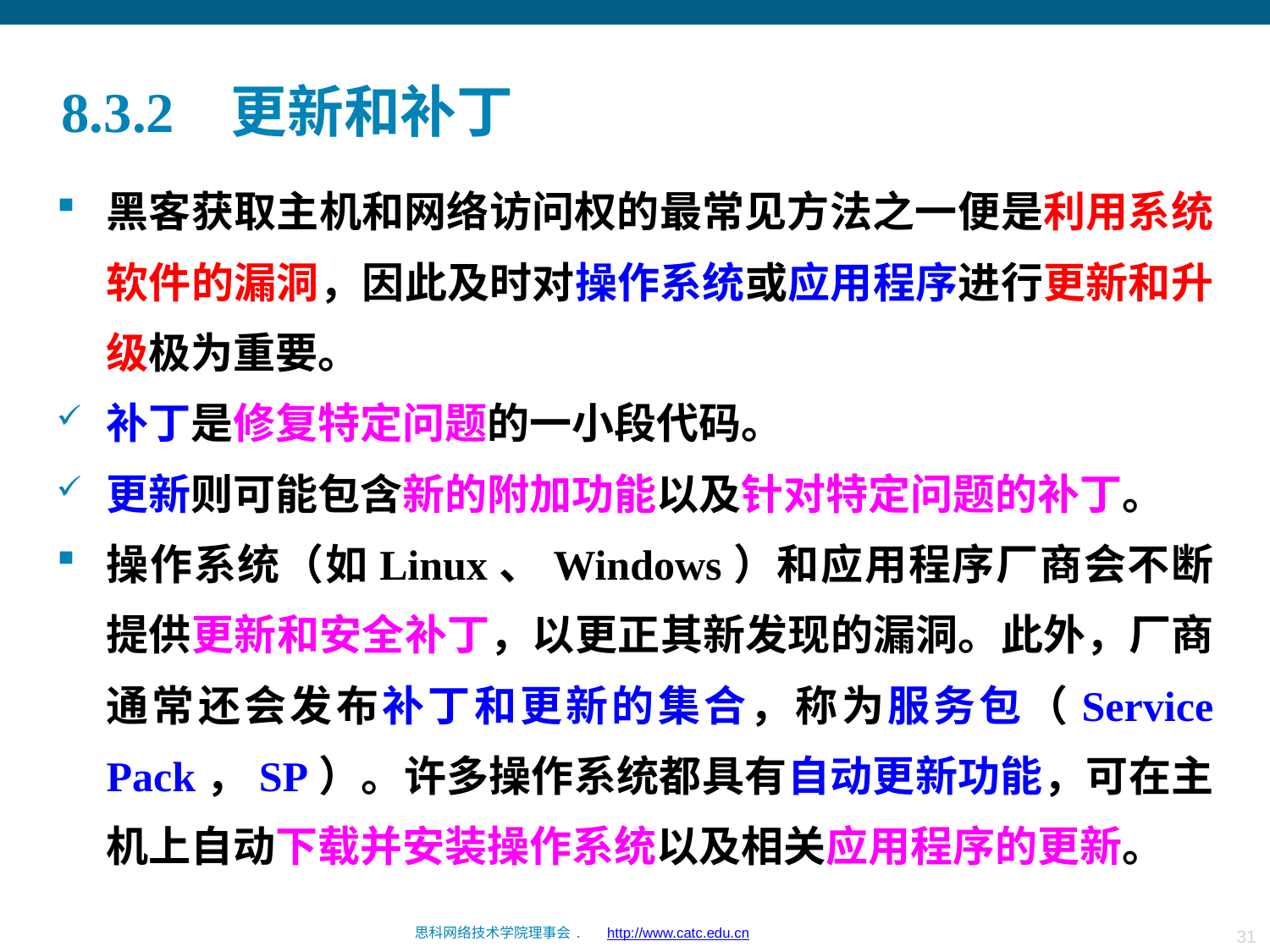

# 8.3.2   更新和补丁
黑客获取主机和网络访问权的最常见方法之一便是利用系统软件的漏洞，因此及时对操作系统或应用程序进行更新和升级极为重要。
补丁是修复特定问题的一小段代码。
更新则可能包含新的附加功能以及针对特定问题的补丁。
操作系统（如Linux、Windows）和应用程序厂商会不断提供更新和安全补丁，以更正其新发现的漏洞。此外，厂商通常还会发布补丁和更新的集合，称为服务包（Service Pack，SP）。许多操作系统都具有自动更新功能，可在主机上自动下载并安装操作系统以及相关应用程序的更新。